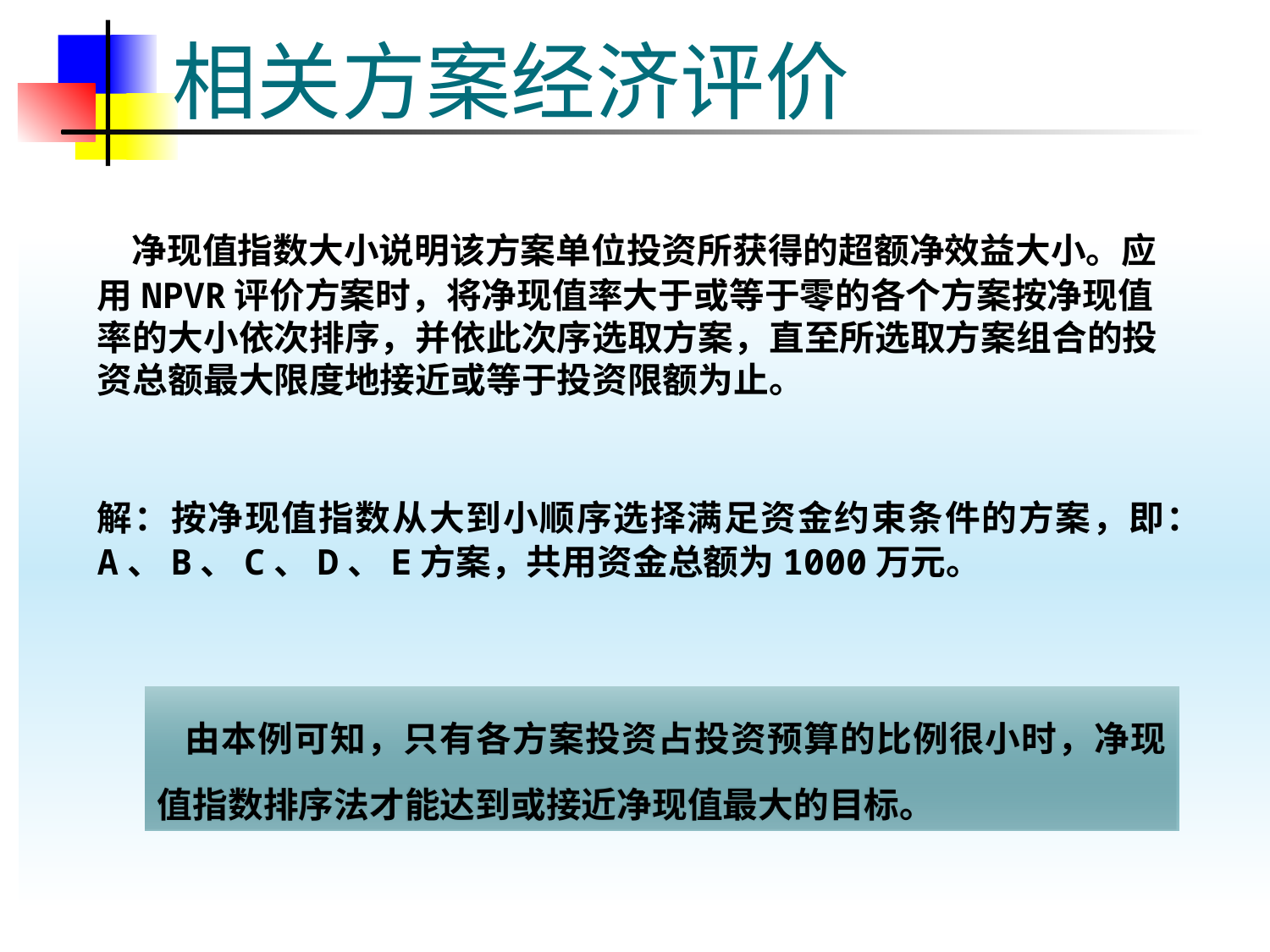

# 相关方案经济评价
  净现值指数大小说明该方案单位投资所获得的超额净效益大小。应用NPVR评价方案时，将净现值率大于或等于零的各个方案按净现值率的大小依次排序，并依此次序选取方案，直至所选取方案组合的投资总额最大限度地接近或等于投资限额为止。

解：按净现值指数从大到小顺序选择满足资金约束条件的方案，即：A、B、C、D、E方案，共用资金总额为1000万元。
  由本例可知，只有各方案投资占投资预算的比例很小时，净现值指数排序法才能达到或接近净现值最大的目标。
60